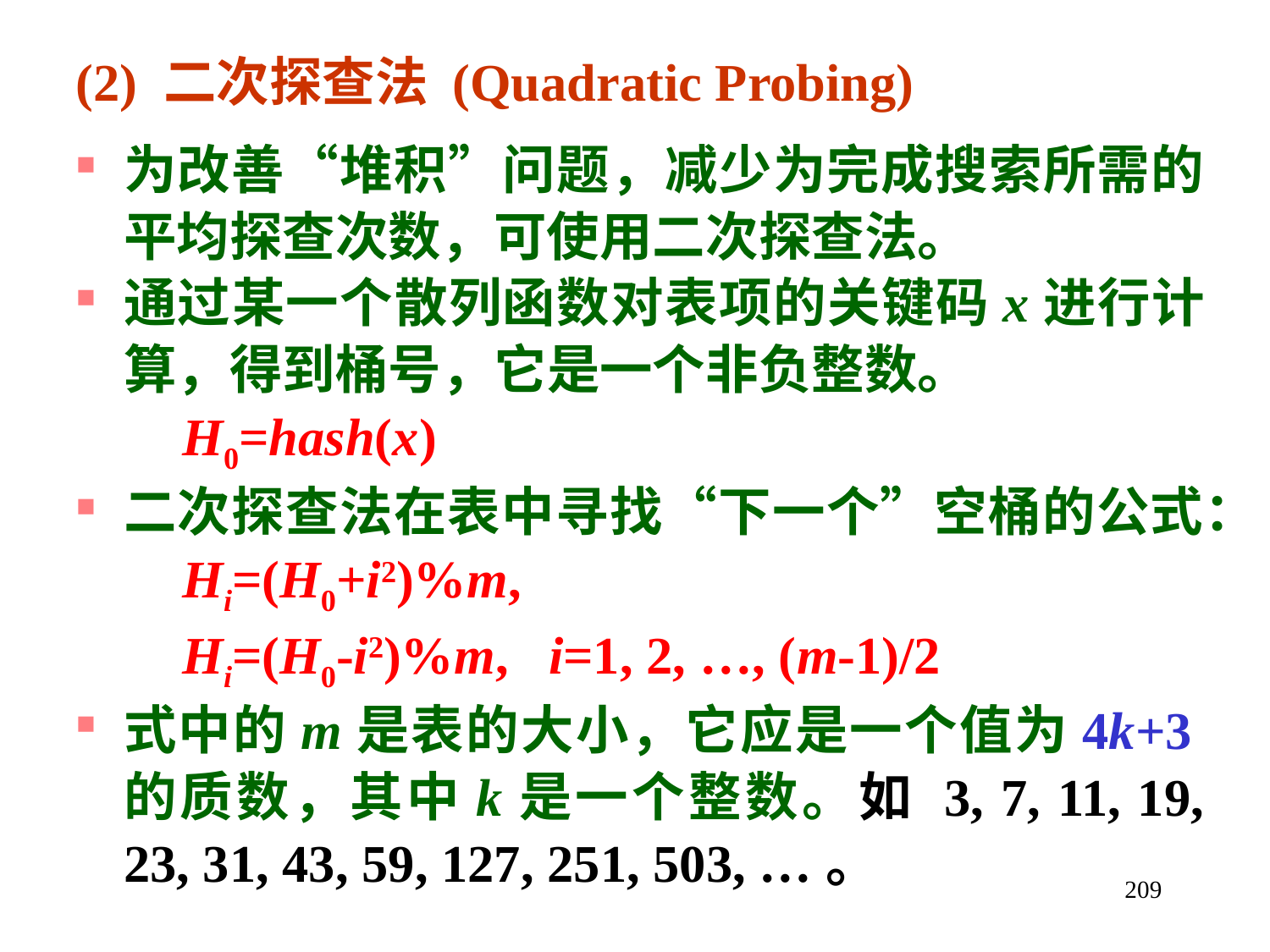

(2) 二次探查法 (Quadratic Probing)
为改善“堆积”问题，减少为完成搜索所需的平均探查次数，可使用二次探查法。
通过某一个散列函数对表项的关键码x进行计算，得到桶号，它是一个非负整数。
        H0=hash(x)
二次探查法在表中寻找“下一个”空桶的公式：
        Hi=(H0+i2)%m,
        Hi=(H0-i2)%m,   i=1, 2, …, (m-1)/2
式中的m是表的大小，它应是一个值为4k+3的质数，其中k是一个整数。如 3, 7, 11, 19, 23, 31, 43, 59, 127, 251, 503, …。
209